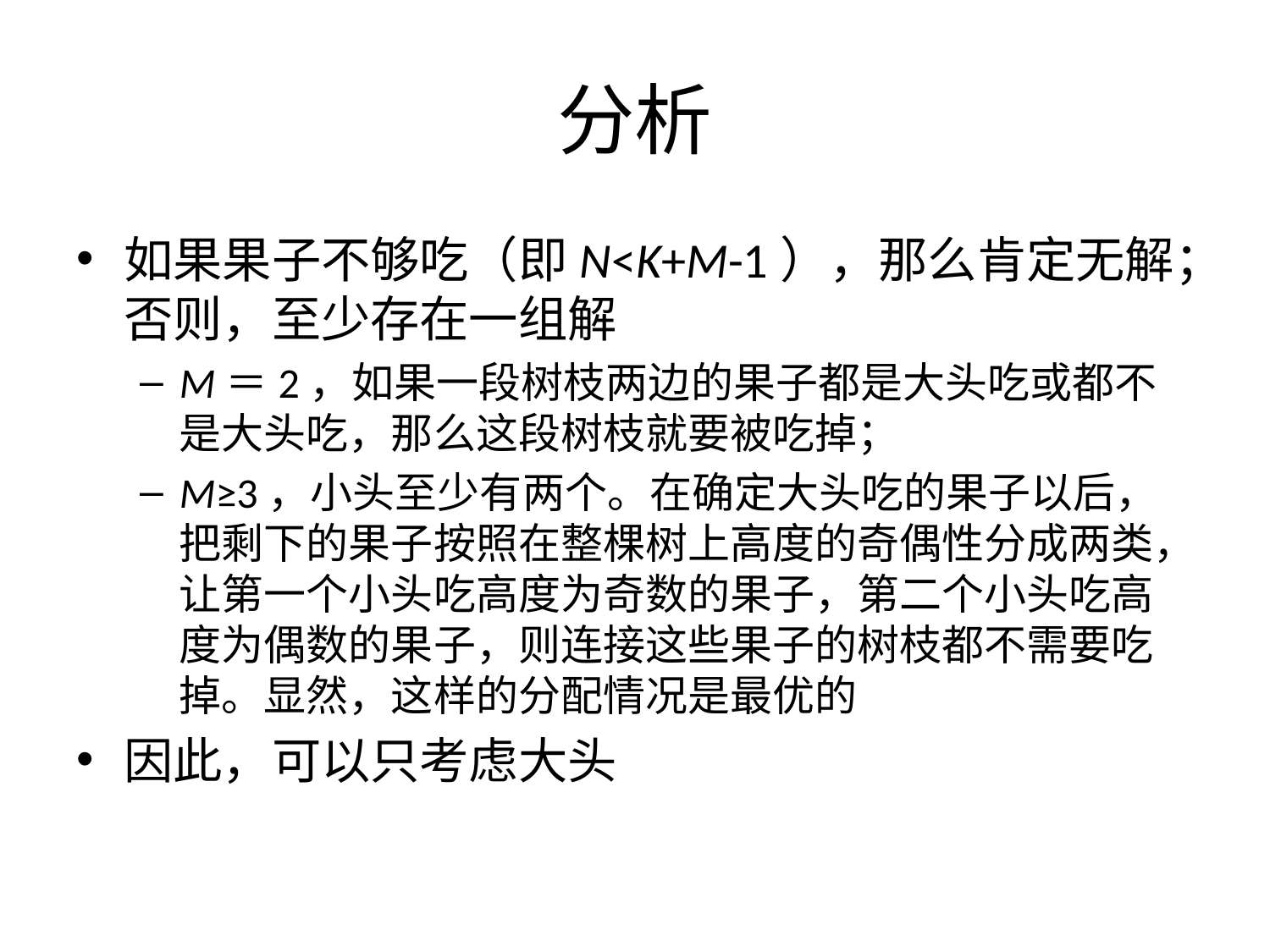

# 分析
如果果子不够吃（即N<K+M-1），那么肯定无解；否则，至少存在一组解
M＝2，如果一段树枝两边的果子都是大头吃或都不是大头吃，那么这段树枝就要被吃掉；
M≥3，小头至少有两个。在确定大头吃的果子以后，把剩下的果子按照在整棵树上高度的奇偶性分成两类，让第一个小头吃高度为奇数的果子，第二个小头吃高度为偶数的果子，则连接这些果子的树枝都不需要吃掉。显然，这样的分配情况是最优的
因此，可以只考虑大头